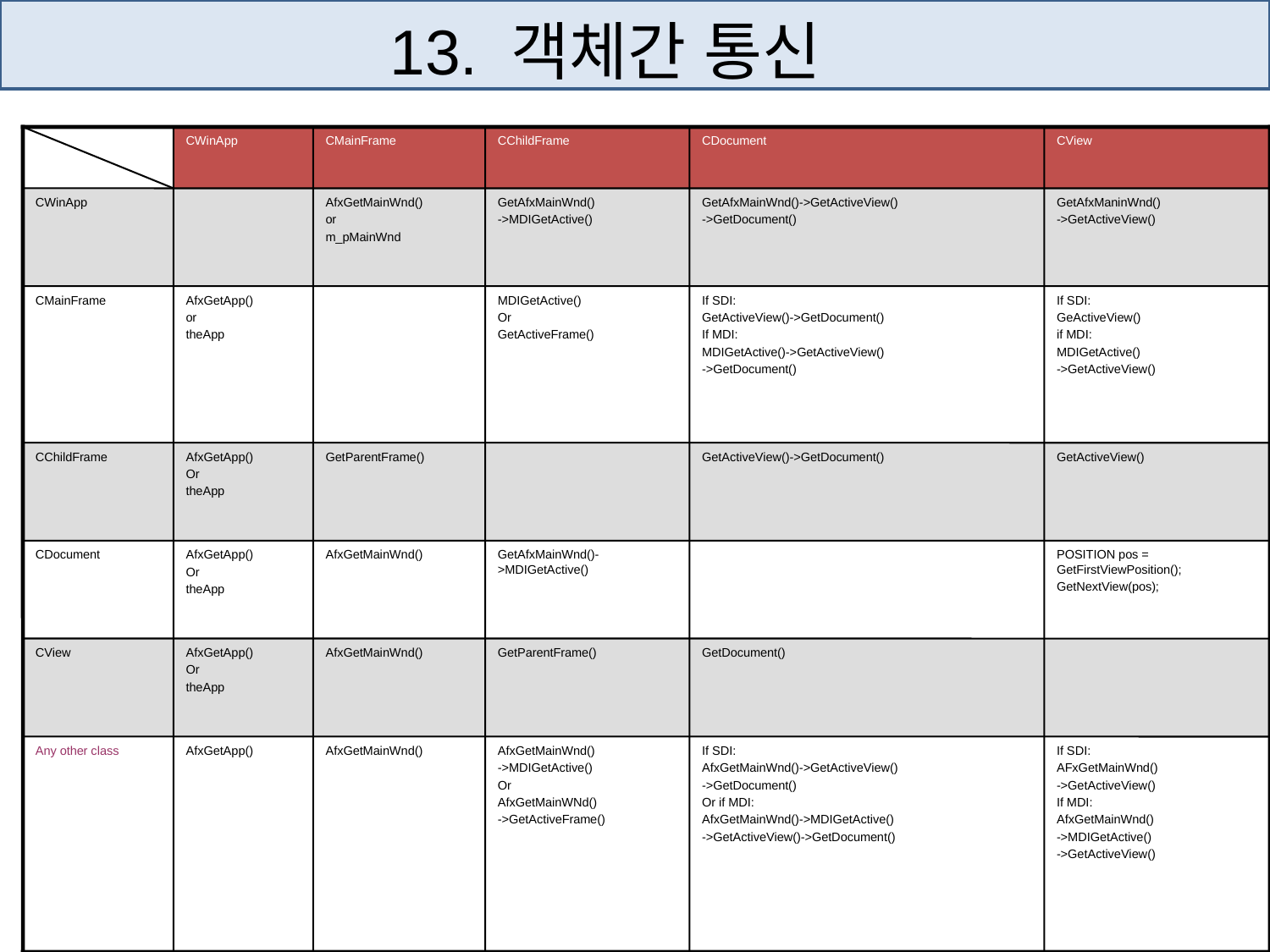

# 13. 객체간 통신

CWinApp

CMainFrame

CChildFrame

CDocument

CView

CWinApp

AfxGetMainWnd()
or
m_pMainWnd
GetAfxMainWnd()
->MDIGetActive()
GetAfxMainWnd()->GetActiveView()
->GetDocument()
GetAfxManinWnd()
->GetActiveView()
CMainFrame

AfxGetApp()
or
theApp

MDIGetActive()
Or
GetActiveFrame()
If SDI:
GetActiveView()->GetDocument()
If MDI:
MDIGetActive()->GetActiveView()
->GetDocument()
If SDI:
GeActiveView()
if MDI:
MDIGetActive()
->GetActiveView()
CChildFrame

AfxGetApp()
Or
theApp
GetParentFrame()

GetActiveView()->GetDocument()
GetActiveView()
CDocument

AfxGetApp()
Or
theApp
AfxGetMainWnd()
GetAfxMainWnd()->MDIGetActive()

POSITION pos = GetFirstViewPosition();
GetNextView(pos);
CView

AfxGetApp()
Or
theApp
AfxGetMainWnd()
GetParentFrame()
GetDocument()

Any other class

AfxGetApp()
AfxGetMainWnd()
AfxGetMainWnd()
->MDIGetActive()
Or
AfxGetMainWNd()
->GetActiveFrame()
If SDI:
AfxGetMainWnd()->GetActiveView()
->GetDocument()
Or if MDI:
AfxGetMainWnd()->MDIGetActive()
->GetActiveView()->GetDocument()
If SDI:
AFxGetMainWnd()
->GetActiveView()
If MDI:
AfxGetMainWnd()
->MDIGetActive()
->GetActiveView()